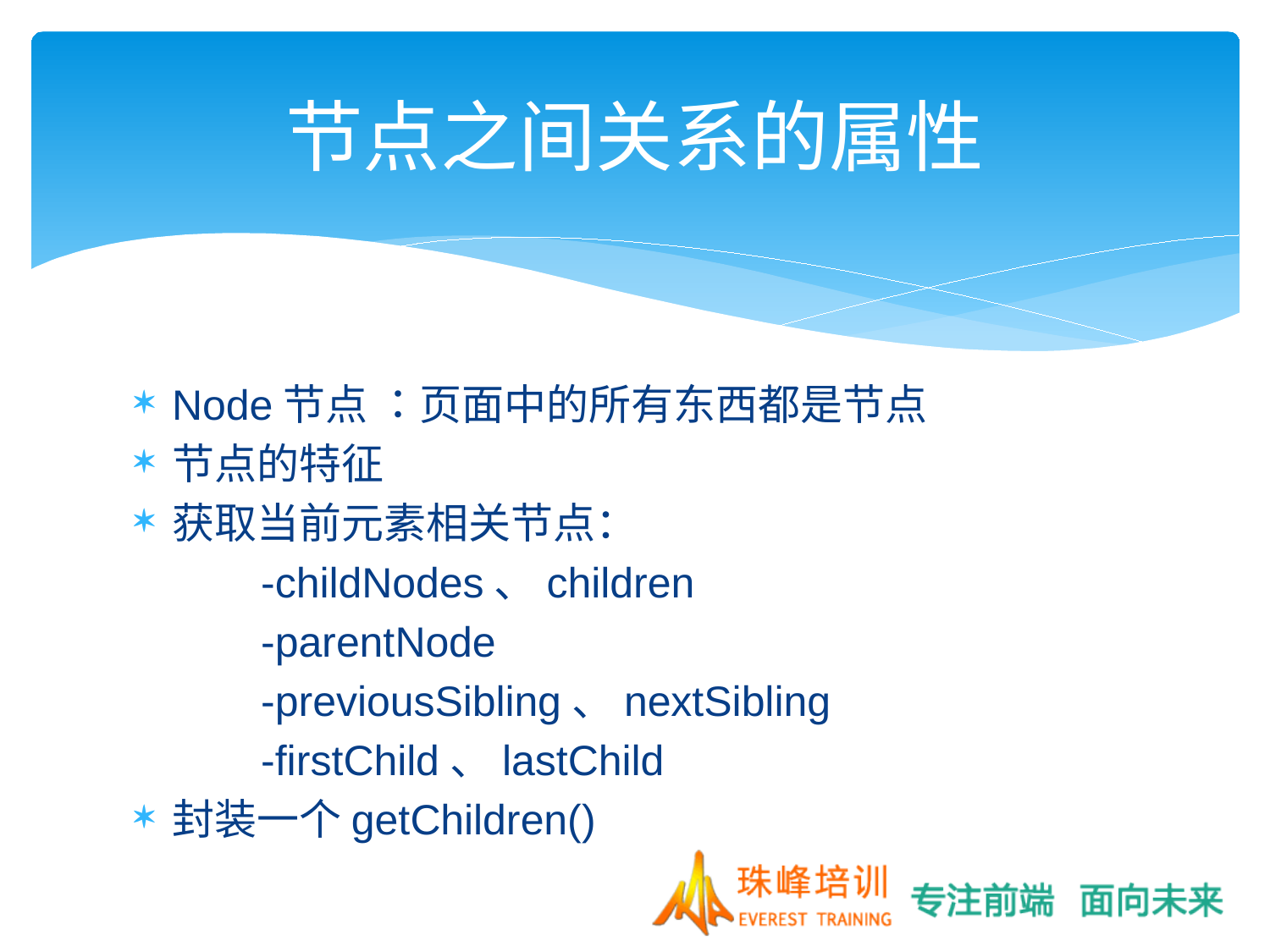

# 节点之间关系的属性
Node节点 ：页面中的所有东西都是节点
节点的特征
获取当前元素相关节点：
	-childNodes、children
	-parentNode
	-previousSibling、nextSibling
	-firstChild、lastChild
封装一个getChildren()